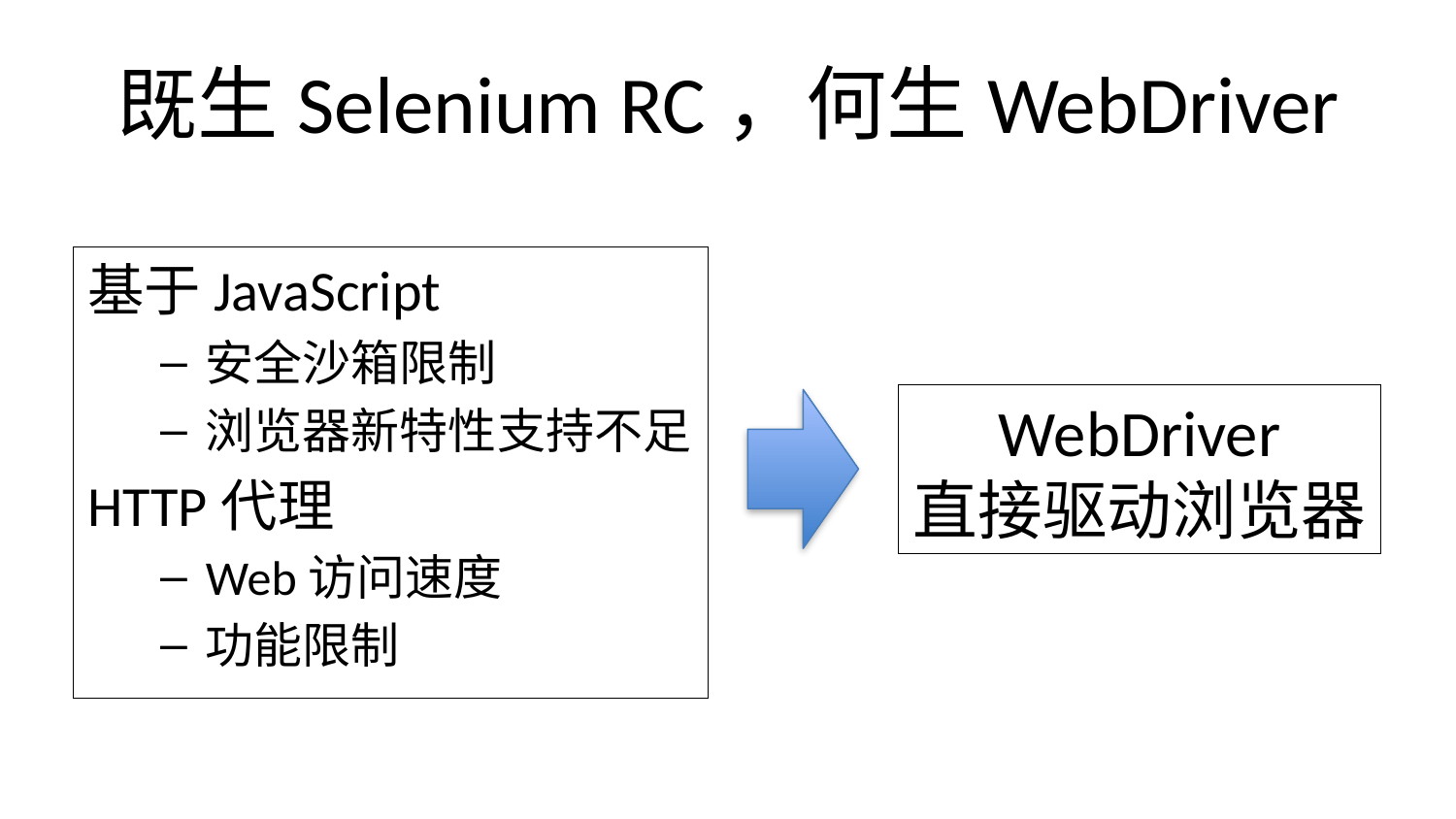

# 既生Selenium RC，何生WebDriver
基于JavaScript
安全沙箱限制
浏览器新特性支持不足
HTTP代理
Web访问速度
功能限制
WebDriver
直接驱动浏览器